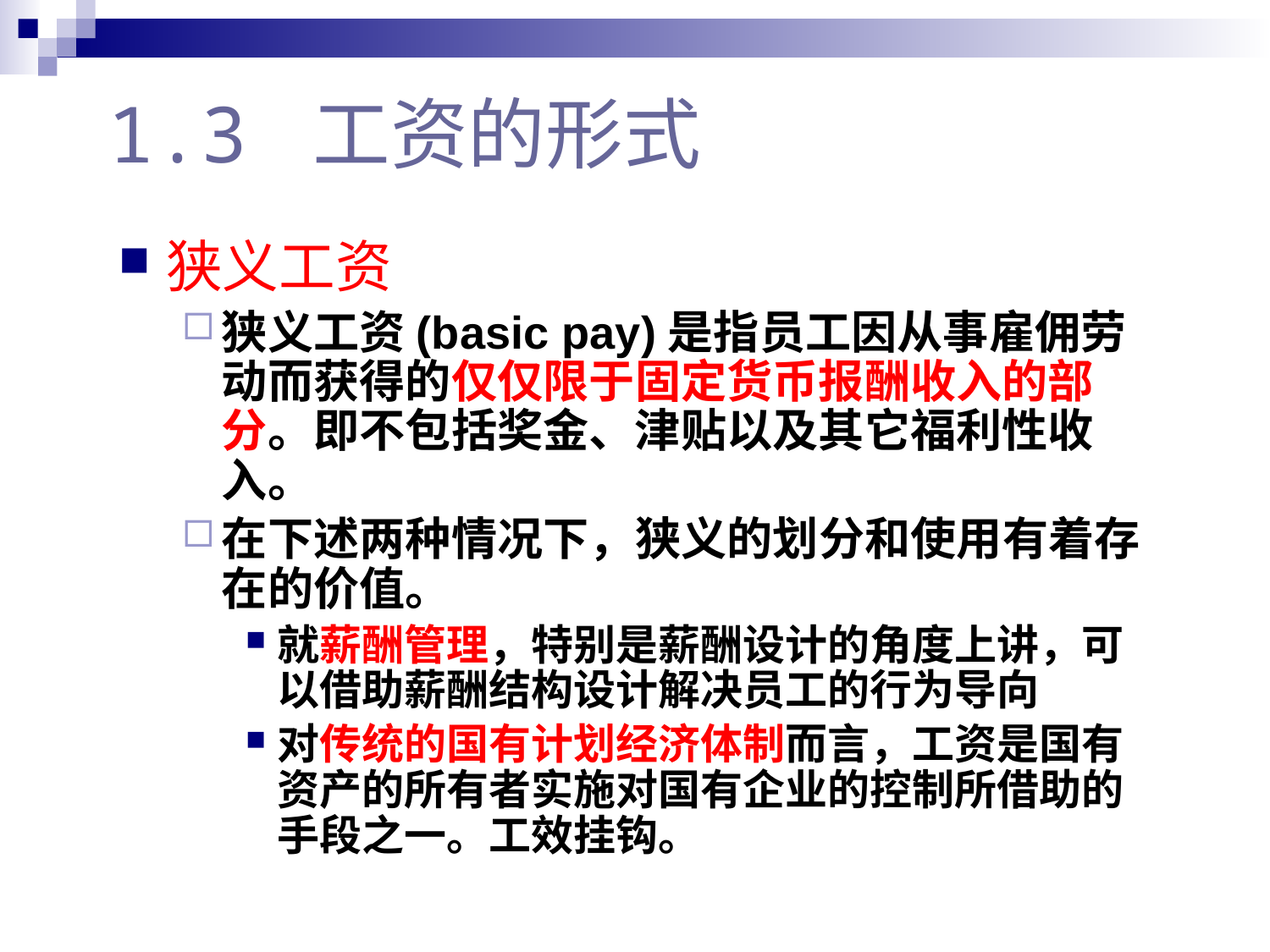

# 1.3 工资的形式
狭义工资
狭义工资(basic pay)是指员工因从事雇佣劳动而获得的仅仅限于固定货币报酬收入的部分。即不包括奖金、津贴以及其它福利性收入。
在下述两种情况下，狭义的划分和使用有着存在的价值。
就薪酬管理，特别是薪酬设计的角度上讲，可以借助薪酬结构设计解决员工的行为导向
对传统的国有计划经济体制而言，工资是国有资产的所有者实施对国有企业的控制所借助的手段之一。工效挂钩。
16